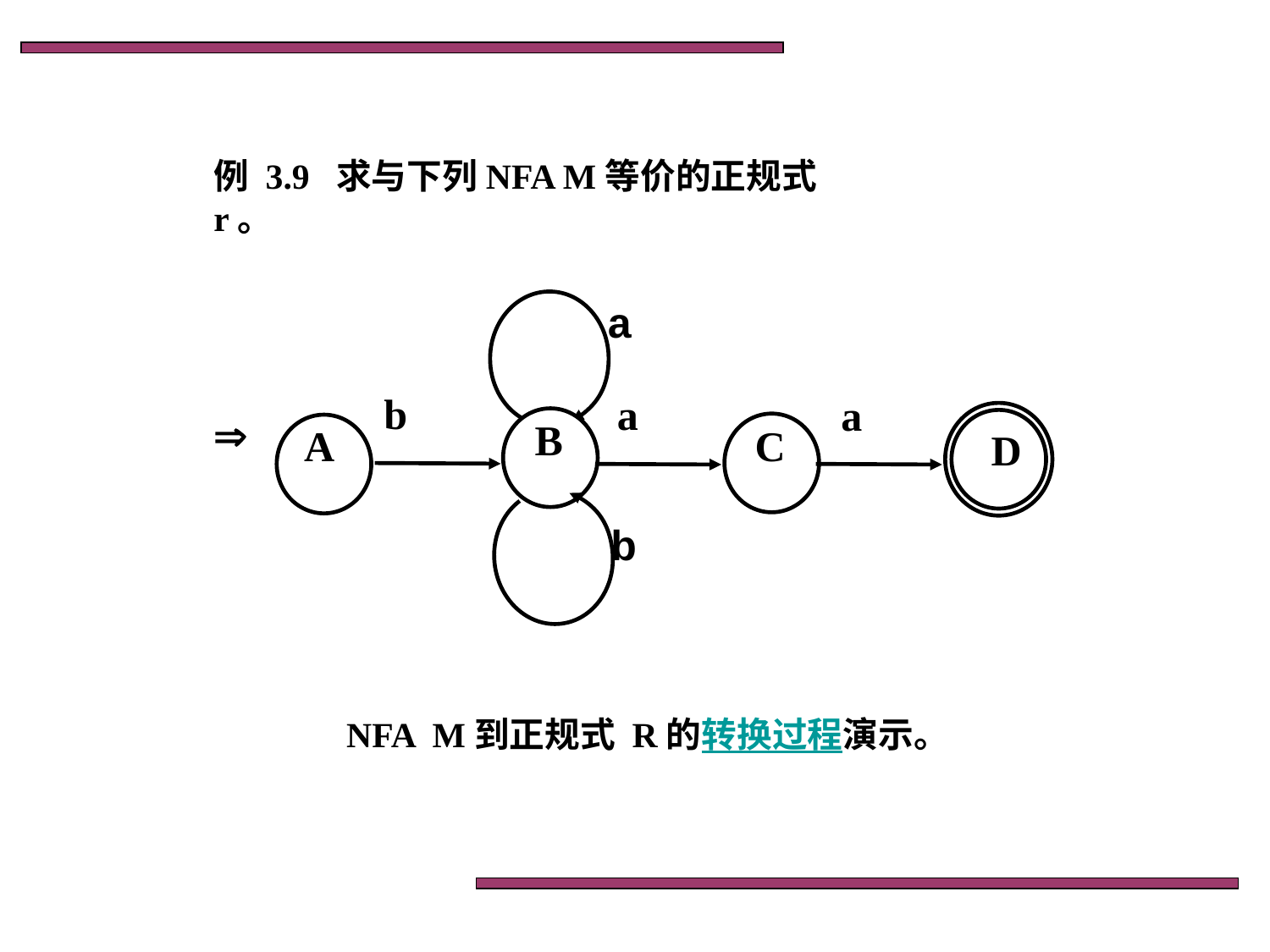

例 3.9  求与下列NFA M等价的正规式 r。
a

b
a

a

⇒

B

C

A

D

b

NFA  M到正规式 R的转换过程演示。